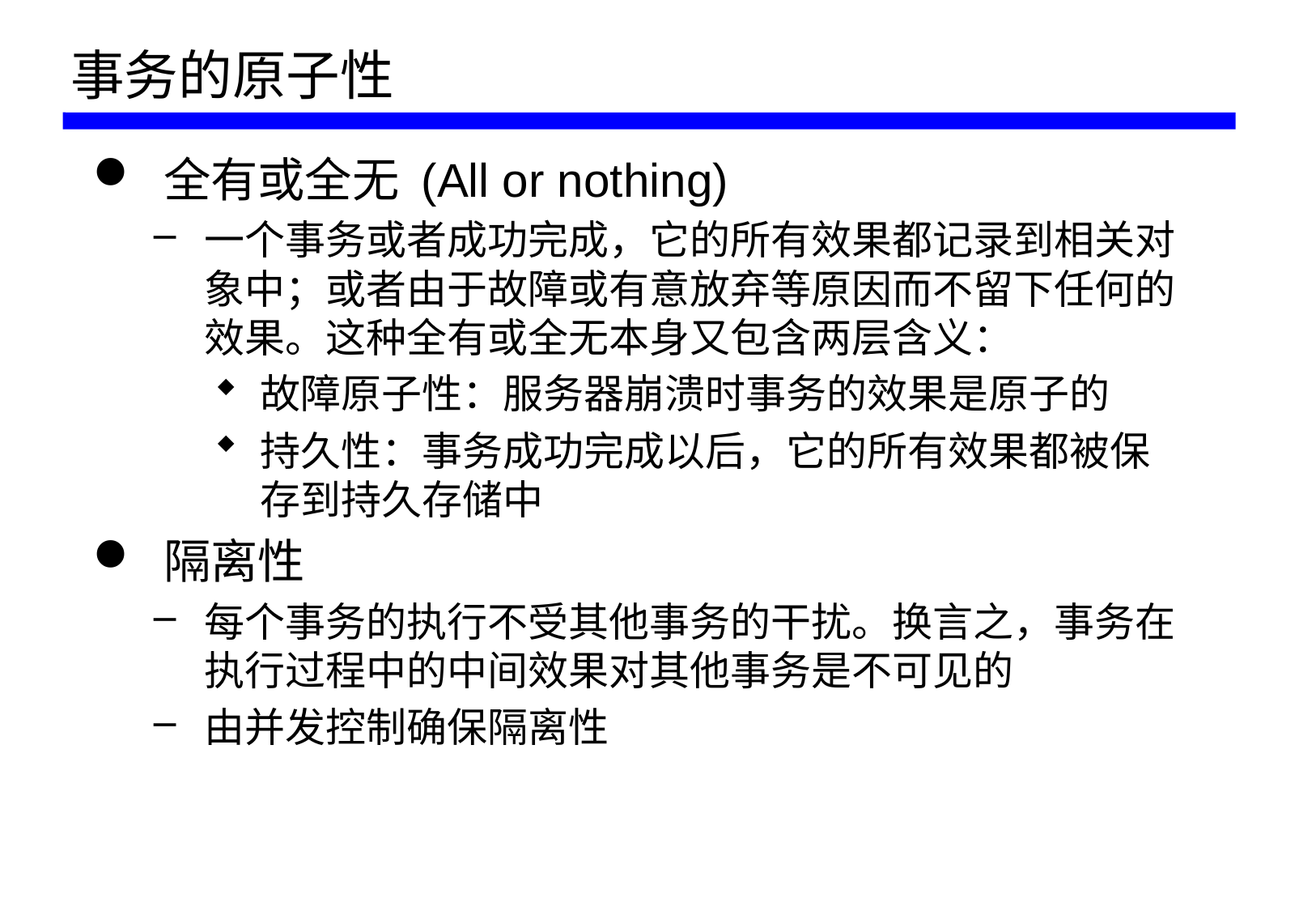

# 事务的原子性
全有或全无 (All or nothing)
一个事务或者成功完成，它的所有效果都记录到相关对象中；或者由于故障或有意放弃等原因而不留下任何的效果。这种全有或全无本身又包含两层含义：
故障原子性：服务器崩溃时事务的效果是原子的
持久性：事务成功完成以后，它的所有效果都被保存到持久存储中
隔离性
每个事务的执行不受其他事务的干扰。换言之，事务在执行过程中的中间效果对其他事务是不可见的
由并发控制确保隔离性